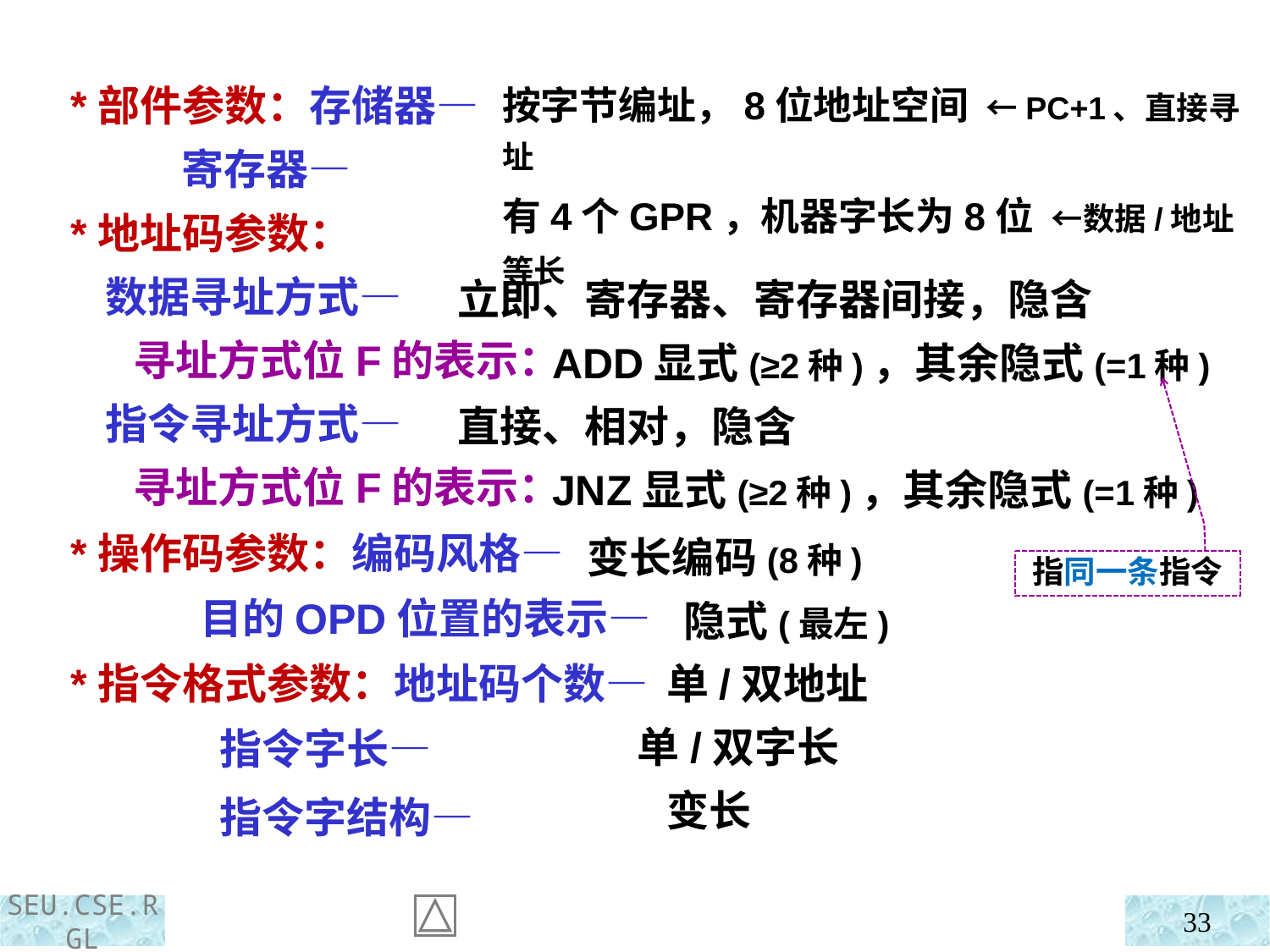

*部件参数：存储器—
             寄存器—
  *地址码参数：
     数据寻址方式—
        寻址方式位F的表示：
     指令寻址方式—
        寻址方式位F的表示：
  *操作码参数：编码风格—
               目的OPD位置的表示—
  *指令格式参数：地址码个数—
                 指令字长—
                 指令字结构—
按字节编址，8位地址空间  ←PC+1、直接寻址
有4个GPR，机器字长为8位  ←数据/地址等长
立即、寄存器、寄存器间接，隐含
        ADD显式(≥2种)，其余隐式(=1种)
直接、相对，隐含
        JNZ显式(≥2种)，其余隐式(=1种)
变长编码(8种)
         隐式(最左)
指同一条指令
  单/双地址
单/双字长
  变长

33